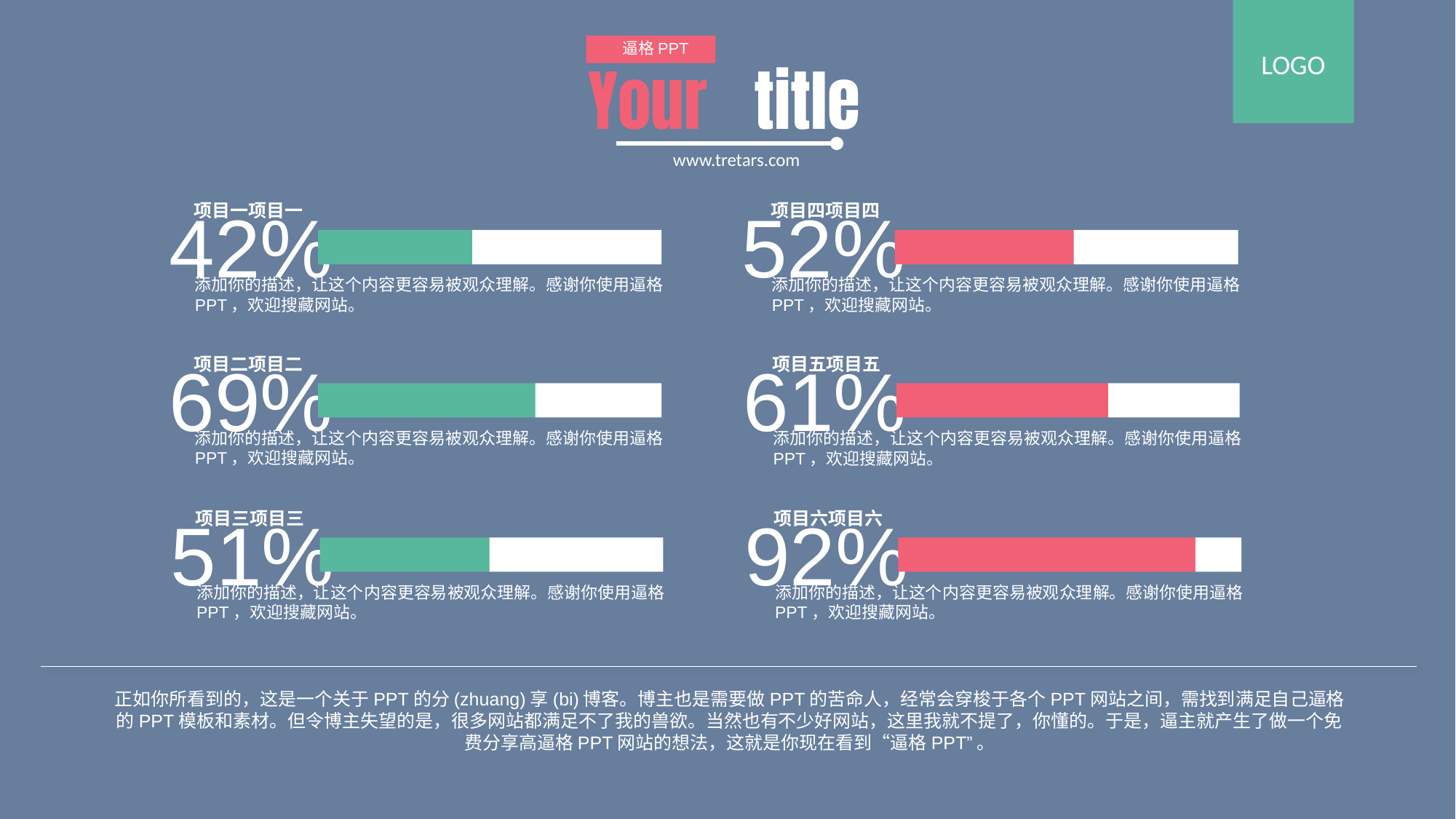

逼格PPT

Your   title

www.tretars.com
52%
项目四项目四

添加你的描述，让这个内容更容易被观众理解。感谢你使用逼格PPT，欢迎搜藏网站。
42%
项目一项目一

添加你的描述，让这个内容更容易被观众理解。感谢你使用逼格PPT，欢迎搜藏网站。
61%
项目五项目五

添加你的描述，让这个内容更容易被观众理解。感谢你使用逼格PPT，欢迎搜藏网站。
69%
项目二项目二

添加你的描述，让这个内容更容易被观众理解。感谢你使用逼格PPT，欢迎搜藏网站。
92%
项目六项目六

添加你的描述，让这个内容更容易被观众理解。感谢你使用逼格PPT，欢迎搜藏网站。
51%
项目三项目三

添加你的描述，让这个内容更容易被观众理解。感谢你使用逼格PPT，欢迎搜藏网站。
正如你所看到的，这是一个关于PPT的分(zhuang)享(bi)博客。博主也是需要做PPT的苦命人，经常会穿梭于各个PPT网站之间，需找到满足自己逼格的PPT模板和素材。但令博主失望的是，很多网站都满足不了我的兽欲。当然也有不少好网站，这里我就不提了，你懂的。于是，逼主就产生了做一个免费分享高逼格PPT网站的想法，这就是你现在看到“逼格PPT”。